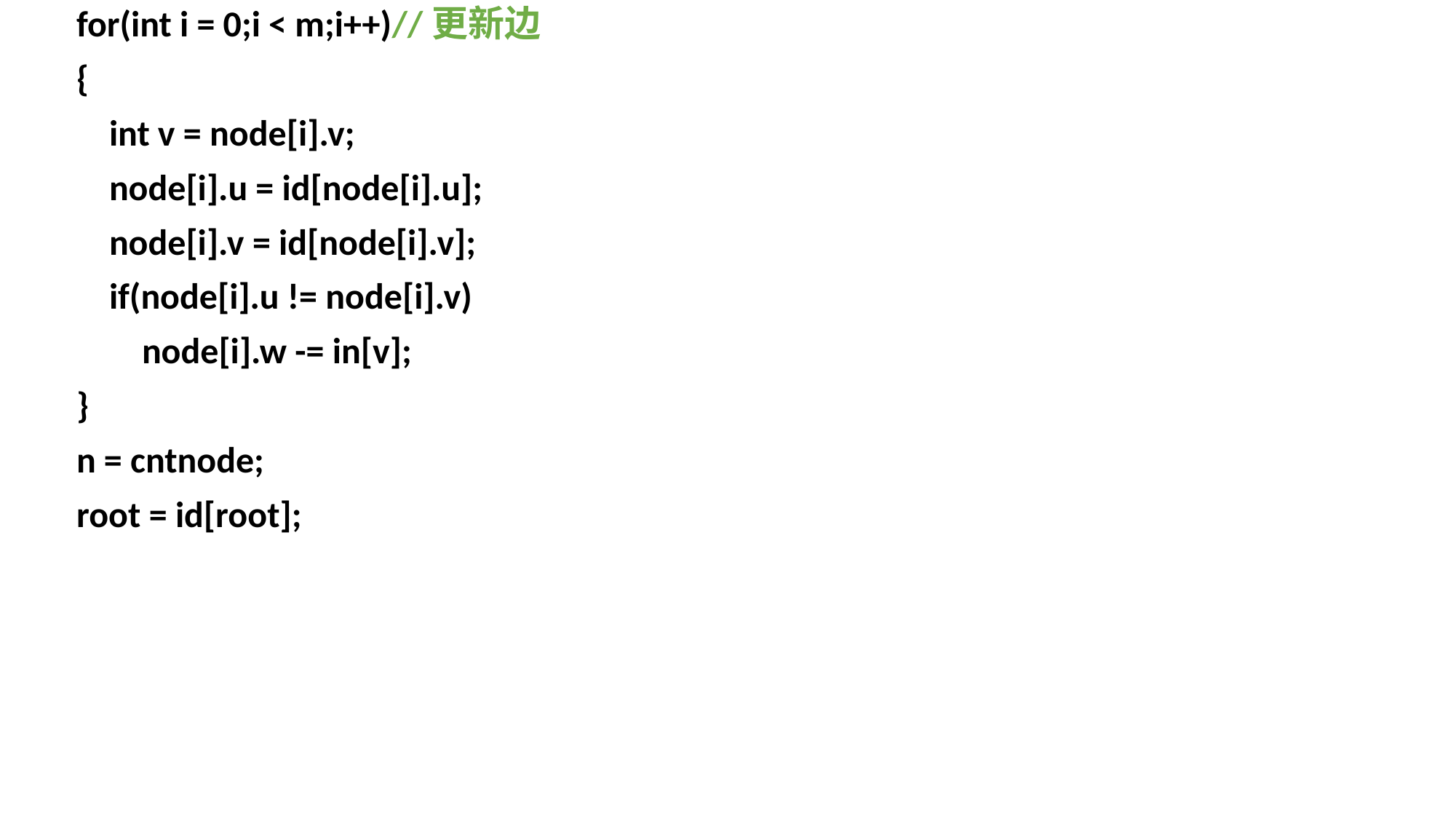

for(int i = 0;i < m;i++)//更新边
        {
            int v = node[i].v;
            node[i].u = id[node[i].u];
            node[i].v = id[node[i].v];
            if(node[i].u != node[i].v)
                node[i].w -= in[v];
        }
        n = cntnode;
        root = id[root];